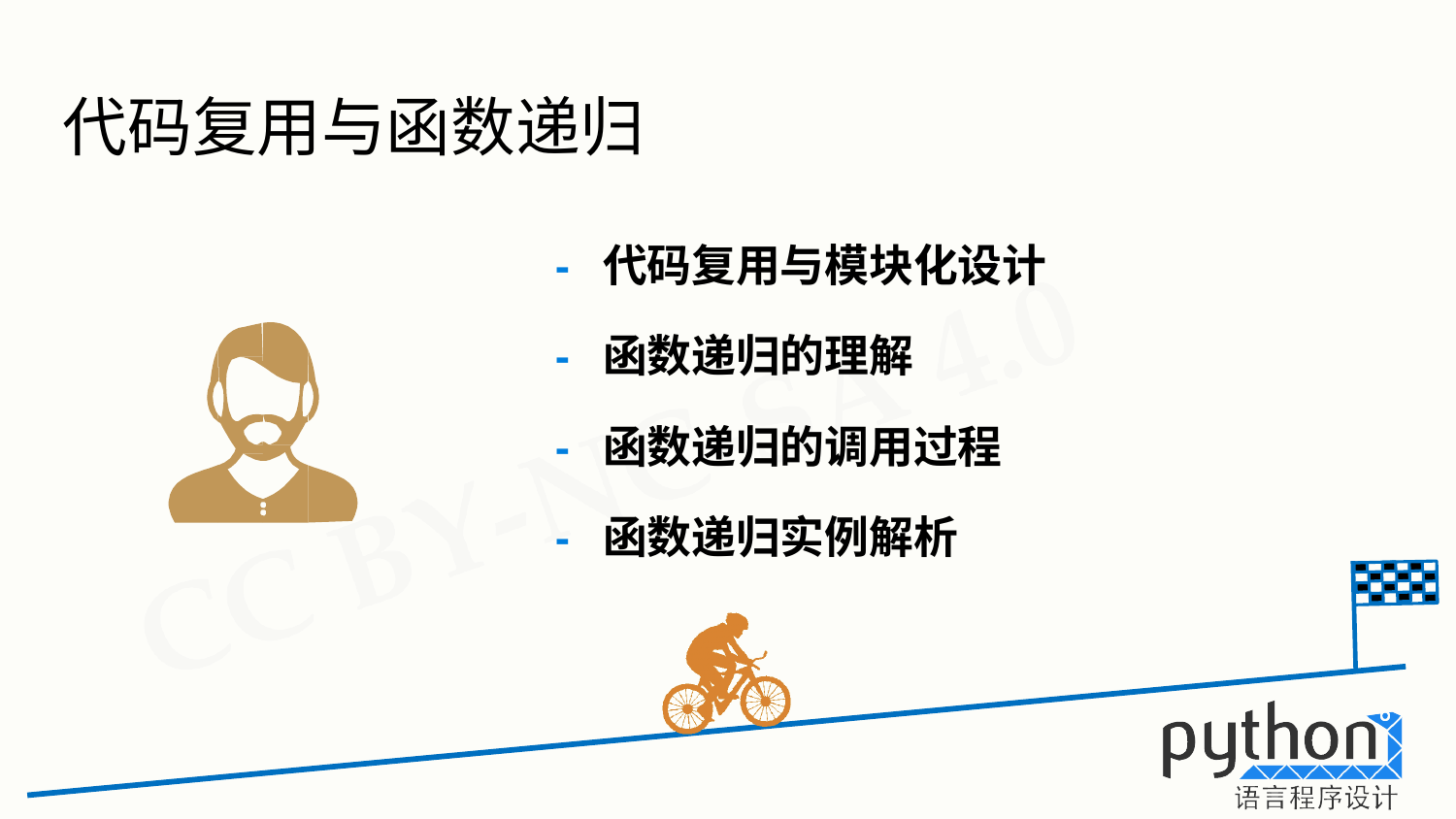

# 代码复用与函数递归
-	代码复用与模块化设计
-	函数递归的理解
-	函数递归的调用过程
-	函数递归实例解析